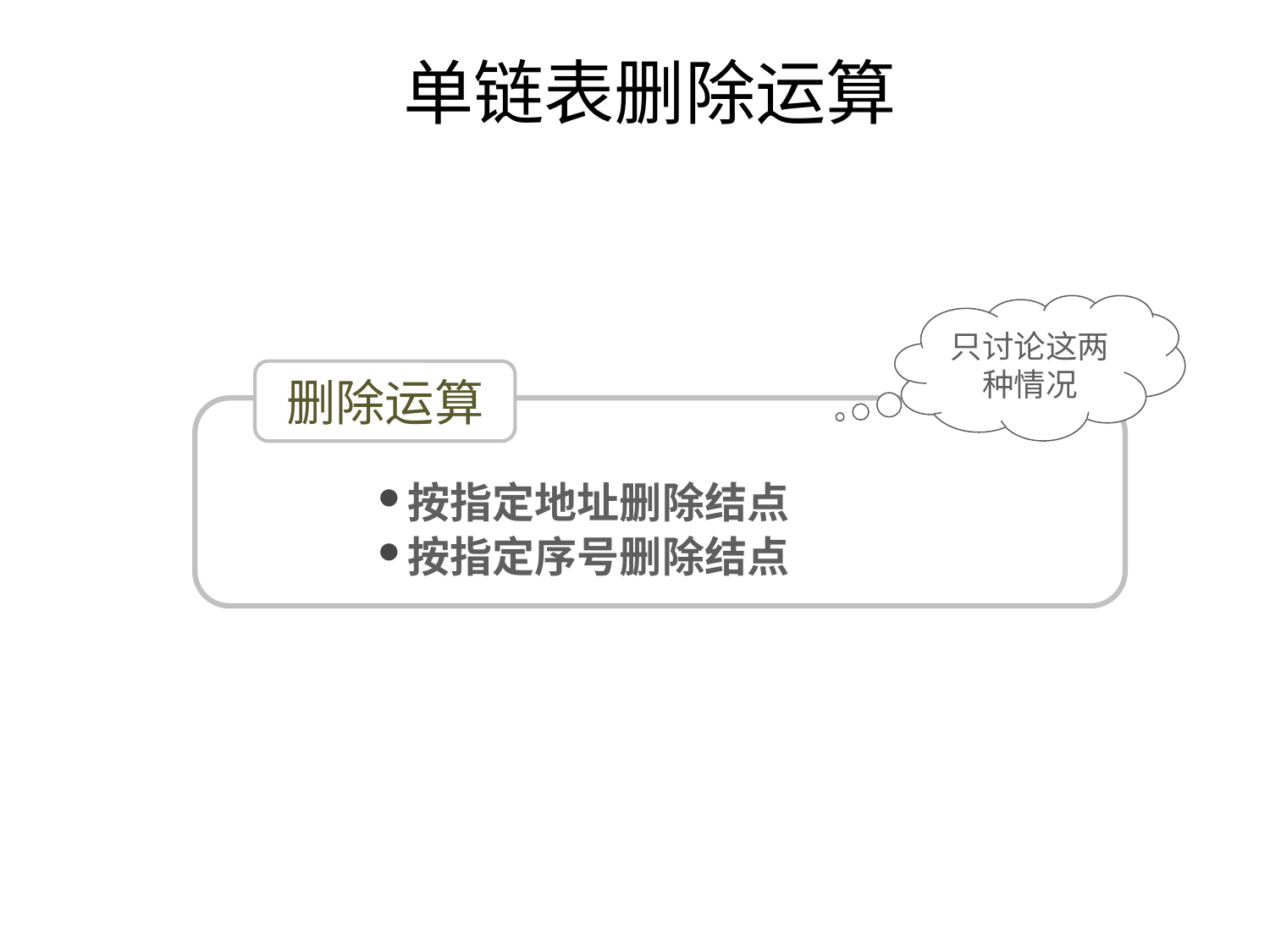

# 单链表删除运算
只讨论这两种情况
删除运算

按指定地址删除结点
按指定序号删除结点
136